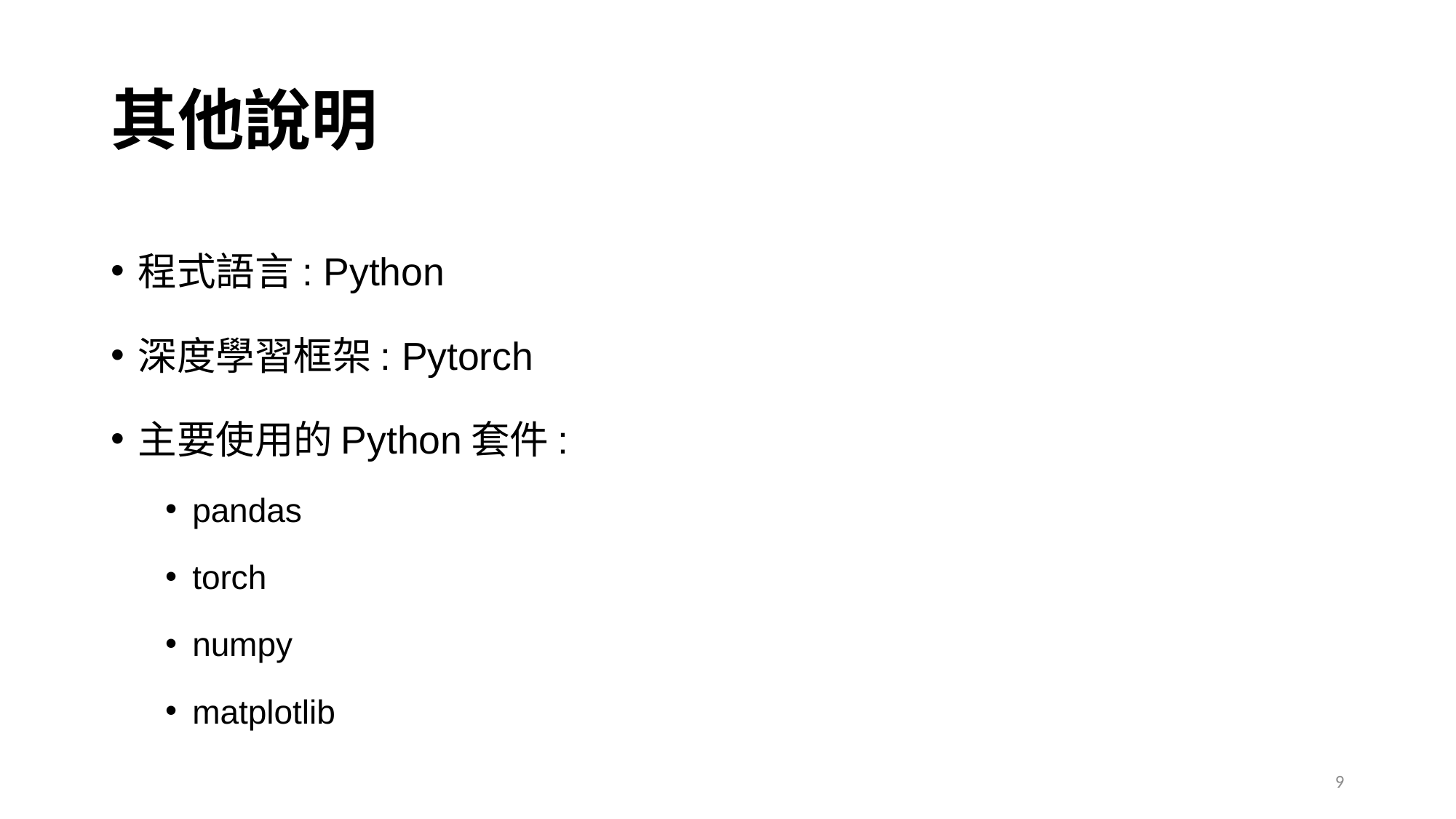

# 其他說明
程式語言: Python
深度學習框架: Pytorch
主要使用的Python套件:
pandas
torch
numpy
matplotlib
9